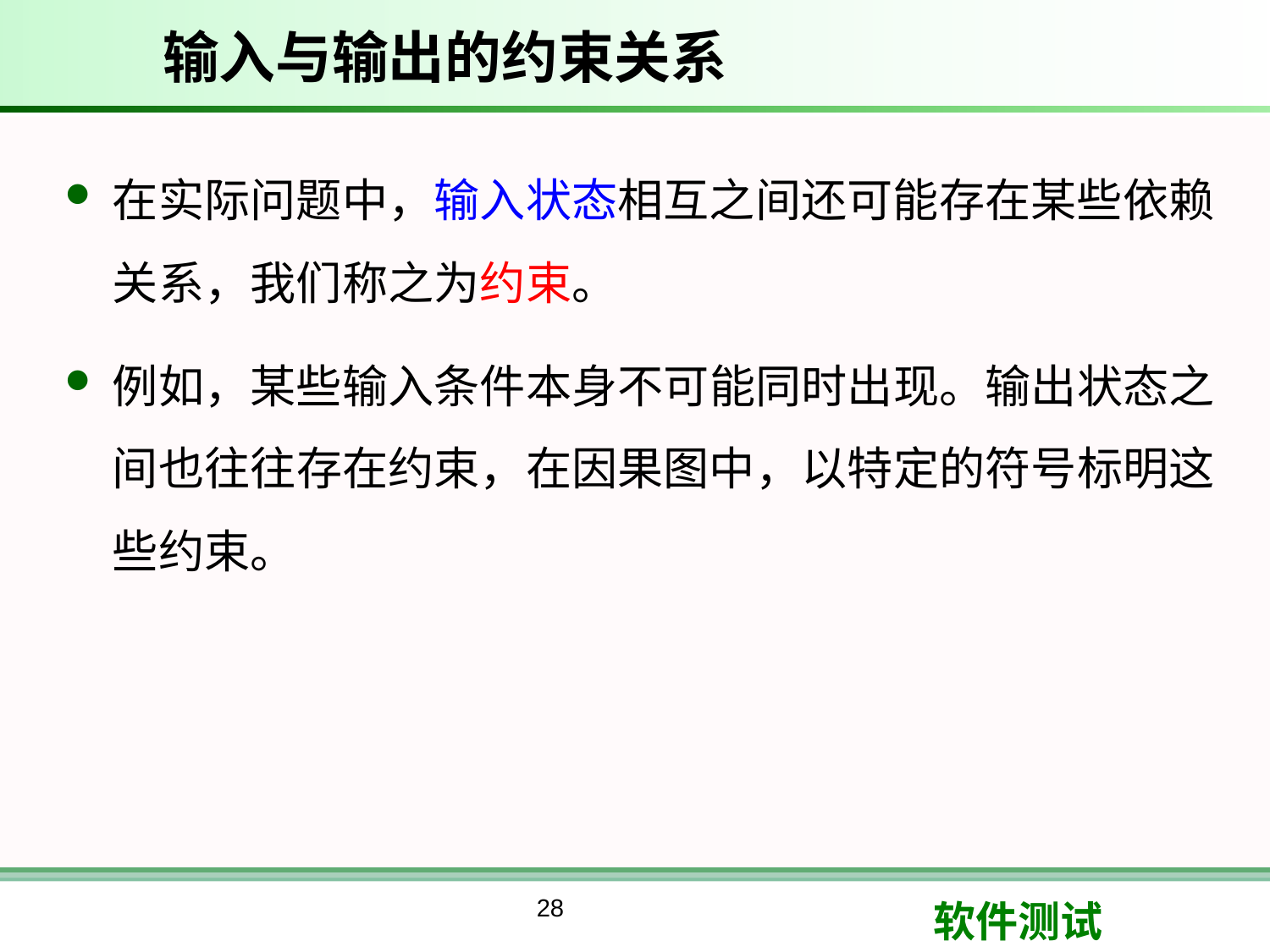

# 输入与输出的约束关系
在实际问题中，输入状态相互之间还可能存在某些依赖关系，我们称之为约束。
例如，某些输入条件本身不可能同时出现。输出状态之间也往往存在约束，在因果图中，以特定的符号标明这些约束。
28